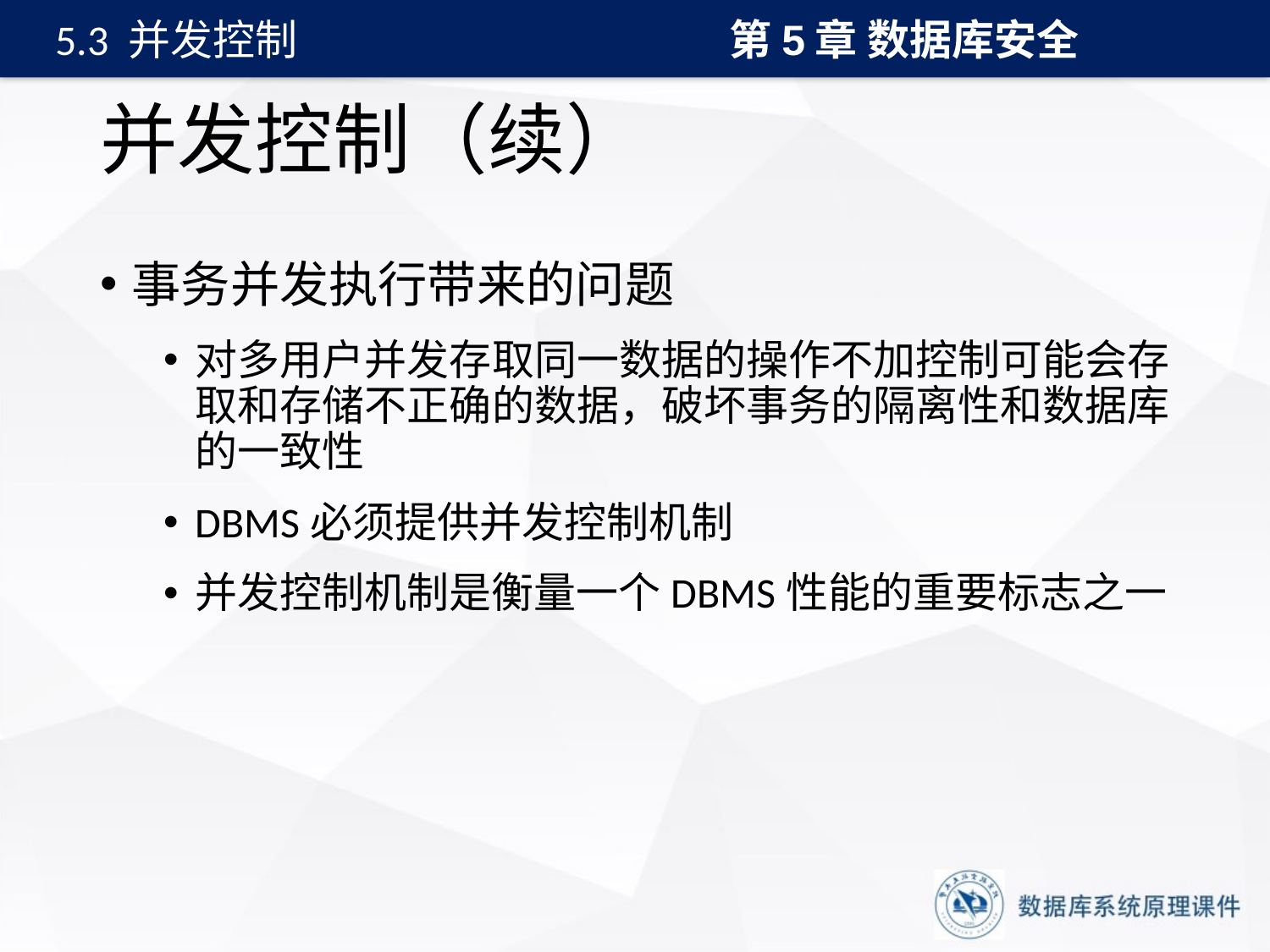

第5章 数据库安全
5.3 并发控制
# 并发控制（续）
事务并发执行带来的问题
对多用户并发存取同一数据的操作不加控制可能会存取和存储不正确的数据，破坏事务的隔离性和数据库的一致性
DBMS必须提供并发控制机制
并发控制机制是衡量一个DBMS性能的重要标志之一